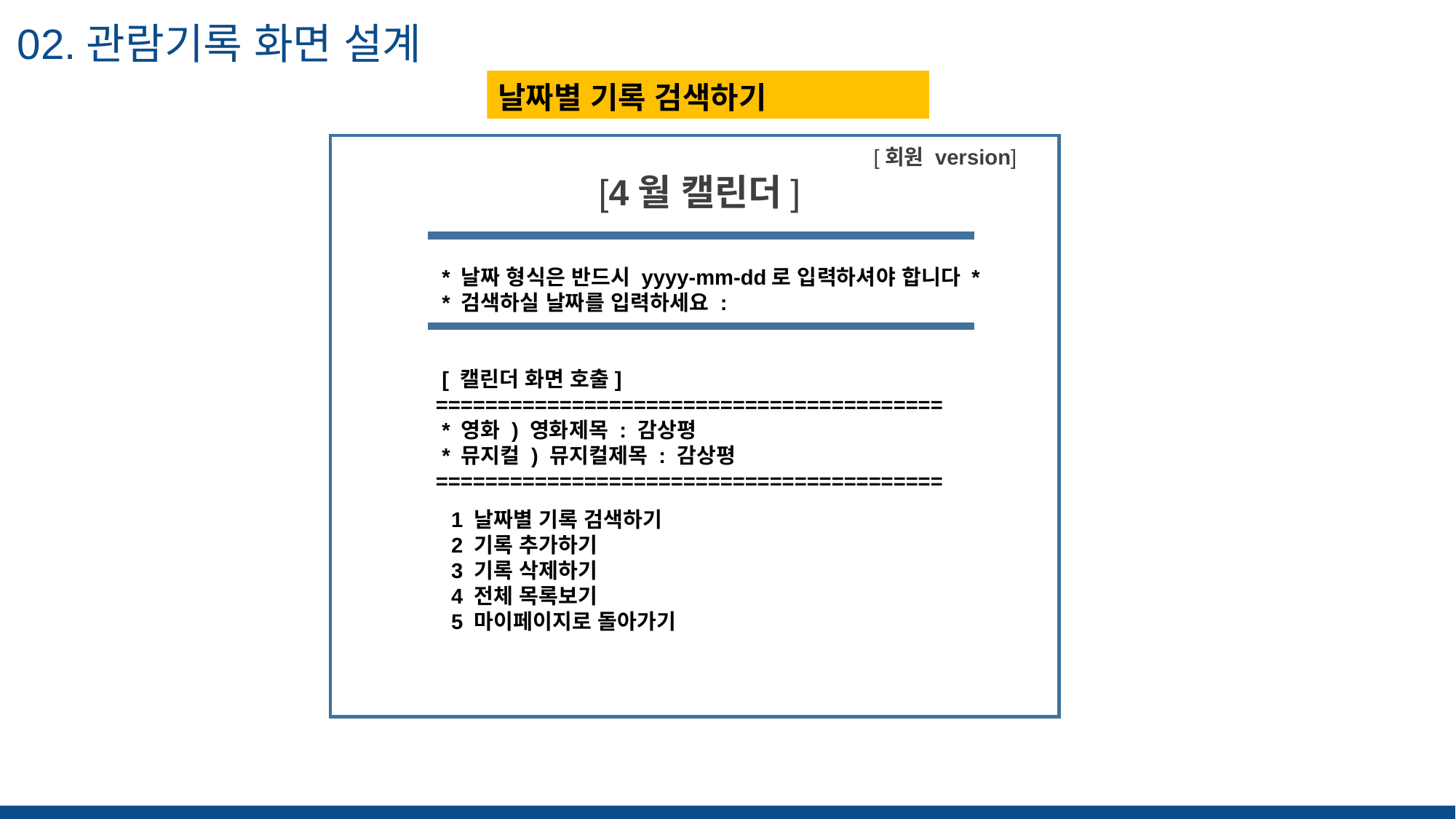

02.관람기록 화면 설계

날짜별 기록 검색하기
“ 해당 슬라이드의 핵심 을 적어주세요 ”

[회원 version]
 [4월 캘린더]

 * 날짜 형식은 반드시 yyyy-mm-dd로 입력하셔야 합니다 *
 * 검색하실 날짜를 입력하세요 :

 [ 캘린더 화면 호출]
=========================================
 * 영화 ) 영화제목 : 감상평
 * 뮤지컬 ) 뮤지컬제목 : 감상평
=========================================
1 날짜별 기록 검색하기
2 기록 추가하기
3 기록 삭제하기
4 전체 목록보기
5 마이페이지로 돌아가기